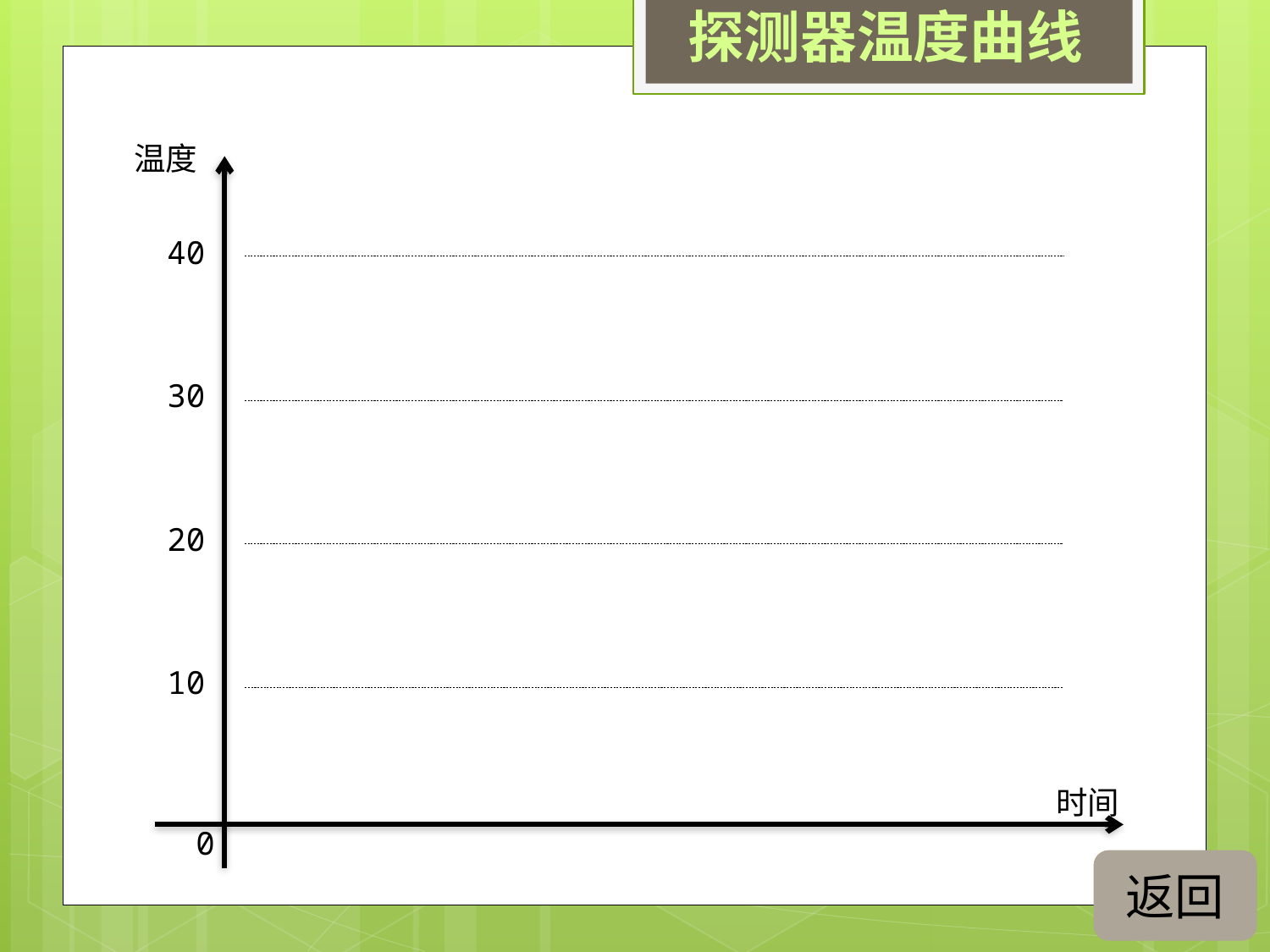

探测器温度曲线
温度
40
30
20
10
时间
0
返回